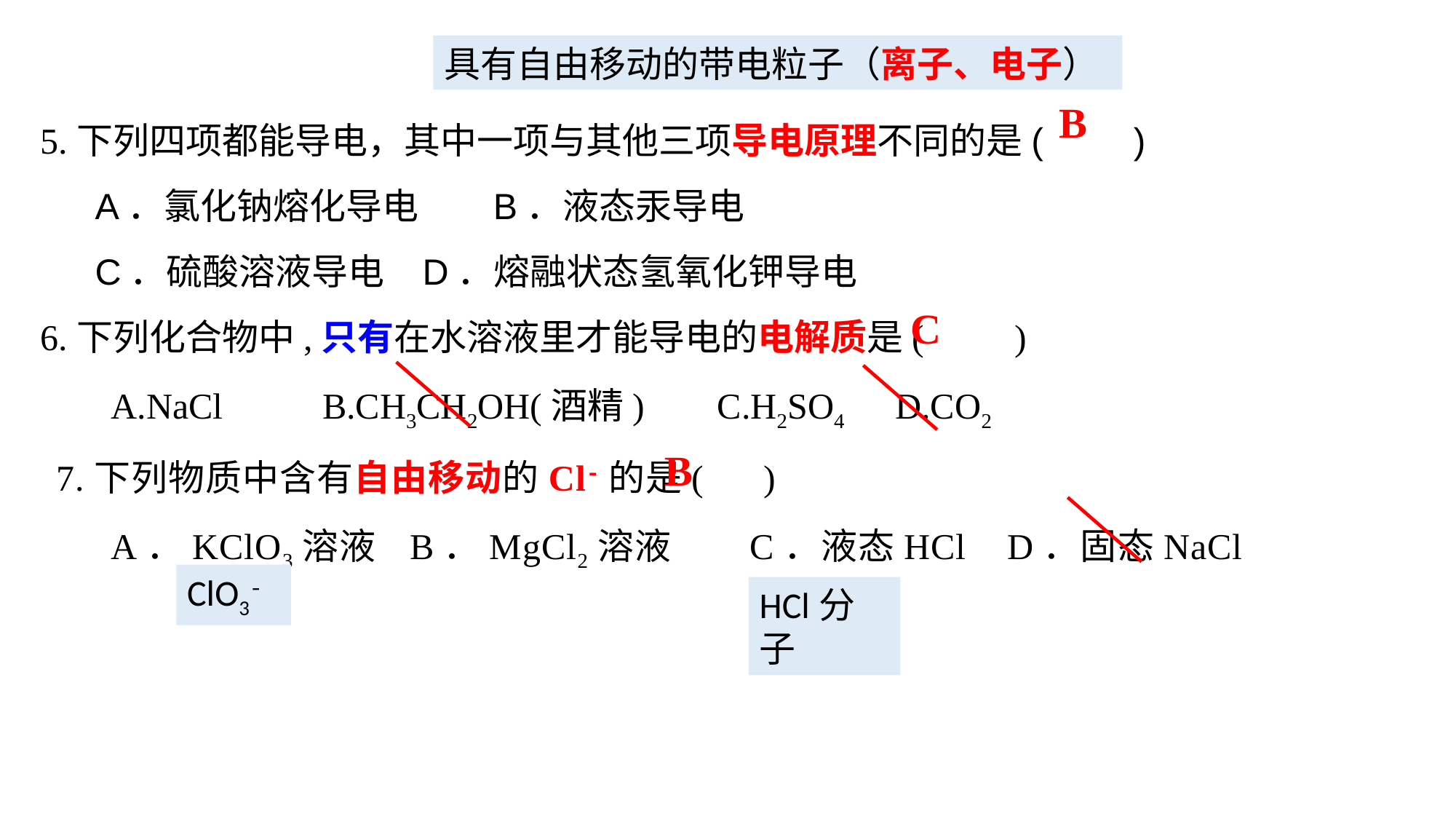

具有自由移动的带电粒子（离子、电子）
5.下列四项都能导电，其中一项与其他三项导电原理不同的是(　　)
A．氯化钠熔化导电        B．液态汞导电
C．硫酸溶液导电	D．熔融状态氢氧化钾导电
6.下列化合物中,只有在水溶液里才能导电的电解质是(　　)
A.NaCl	 B.CH3CH2OH(酒精)        C.H2SO4	    D.CO2
7.下列物质中含有自由移动的Cl-的是(      )
A．KClO3溶液	B．MgCl2溶液	C．液态HCl	    D．固态NaCl
B
C
B
ClO3-
HCl分子